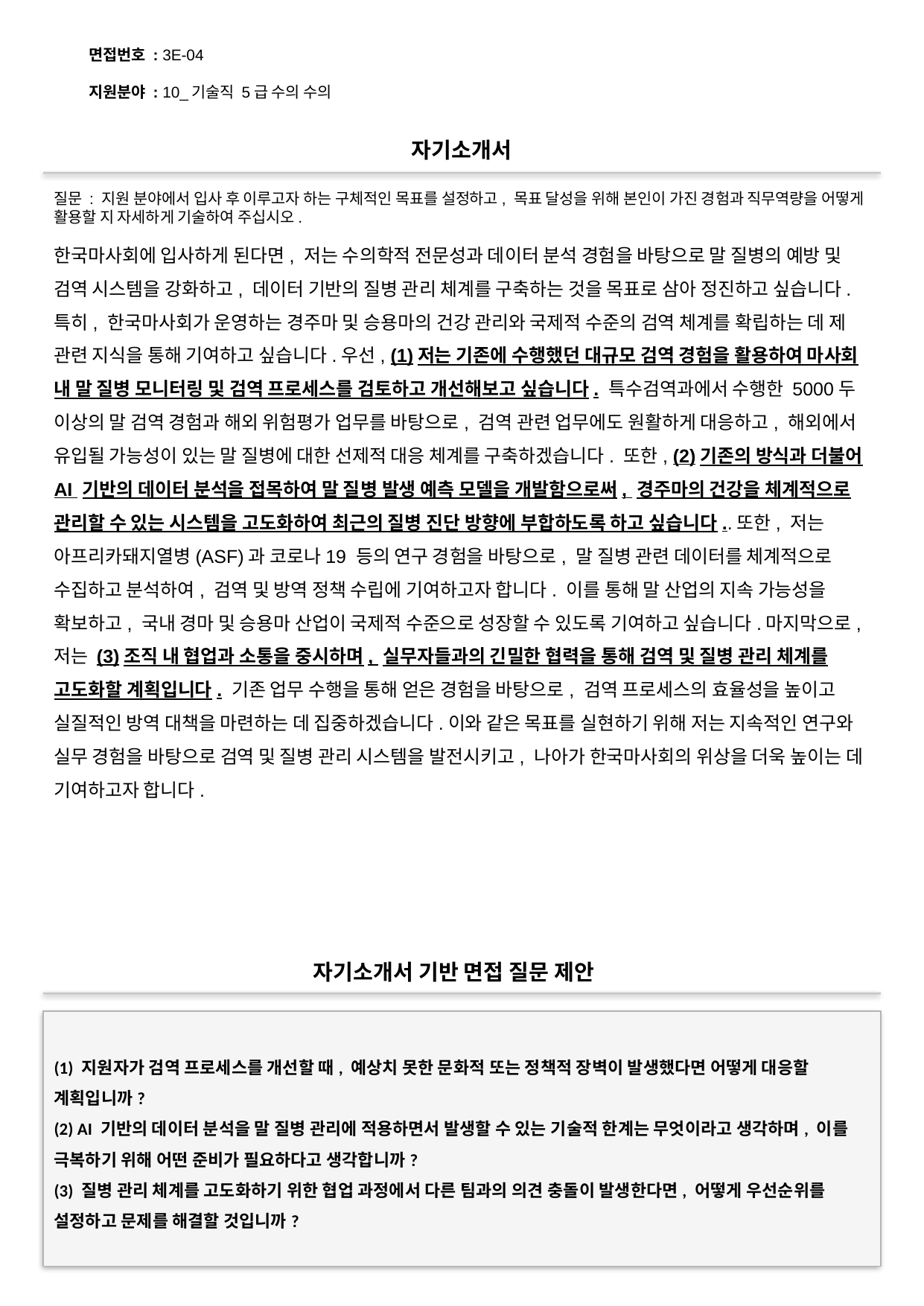

면접번호 : 3E-04

지원분야 : 10_기술직 5급 수의 수의
#

자기소개서

질문 : 지원 분야에서 입사 후 이루고자 하는 구체적인 목표를 설정하고, 목표 달성을 위해 본인이 가진 경험과 직무역량을 어떻게 활용할 지 자세하게 기술하여 주십시오.

한국마사회에 입사하게 된다면, 저는 수의학적 전문성과 데이터 분석 경험을 바탕으로 말 질병의 예방 및 검역 시스템을 강화하고, 데이터 기반의 질병 관리 체계를 구축하는 것을 목표로 삼아 정진하고 싶습니다. 특히, 한국마사회가 운영하는 경주마 및 승용마의 건강 관리와 국제적 수준의 검역 체계를 확립하는 데 제 관련 지식을 통해 기여하고 싶습니다.우선, (1)저는 기존에 수행했던 대규모 검역 경험을 활용하여 마사회 내 말 질병 모니터링 및 검역 프로세스를 검토하고 개선해보고 싶습니다. 특수검역과에서 수행한 5000두 이상의 말 검역 경험과 해외 위험평가 업무를 바탕으로, 검역 관련 업무에도 원활하게 대응하고, 해외에서 유입될 가능성이 있는 말 질병에 대한 선제적 대응 체계를 구축하겠습니다. 또한, (2)기존의 방식과 더불어 AI 기반의 데이터 분석을 접목하여 말 질병 발생 예측 모델을 개발함으로써, 경주마의 건강을 체계적으로 관리할 수 있는 시스템을 고도화하여 최근의 질병 진단 방향에 부합하도록 하고 싶습니다..또한, 저는 아프리카돼지열병(ASF)과 코로나19 등의 연구 경험을 바탕으로, 말 질병 관련 데이터를 체계적으로 수집하고 분석하여, 검역 및 방역 정책 수립에 기여하고자 합니다. 이를 통해 말 산업의 지속 가능성을 확보하고, 국내 경마 및 승용마 산업이 국제적 수준으로 성장할 수 있도록 기여하고 싶습니다.마지막으로, 저는 (3)조직 내 협업과 소통을 중시하며, 실무자들과의 긴밀한 협력을 통해 검역 및 질병 관리 체계를 고도화할 계획입니다. 기존 업무 수행을 통해 얻은 경험을 바탕으로, 검역 프로세스의 효율성을 높이고 실질적인 방역 대책을 마련하는 데 집중하겠습니다.이와 같은 목표를 실현하기 위해 저는 지속적인 연구와 실무 경험을 바탕으로 검역 및 질병 관리 시스템을 발전시키고, 나아가 한국마사회의 위상을 더욱 높이는 데 기여하고자 합니다.

자기소개서 기반 면접 질문 제안

(1) 지원자가 검역 프로세스를 개선할 때, 예상치 못한 문화적 또는 정책적 장벽이 발생했다면 어떻게 대응할 계획입니까?
(2) AI 기반의 데이터 분석을 말 질병 관리에 적용하면서 발생할 수 있는 기술적 한계는 무엇이라고 생각하며, 이를 극복하기 위해 어떤 준비가 필요하다고 생각합니까?
(3) 질병 관리 체계를 고도화하기 위한 협업 과정에서 다른 팀과의 의견 충돌이 발생한다면, 어떻게 우선순위를 설정하고 문제를 해결할 것입니까?